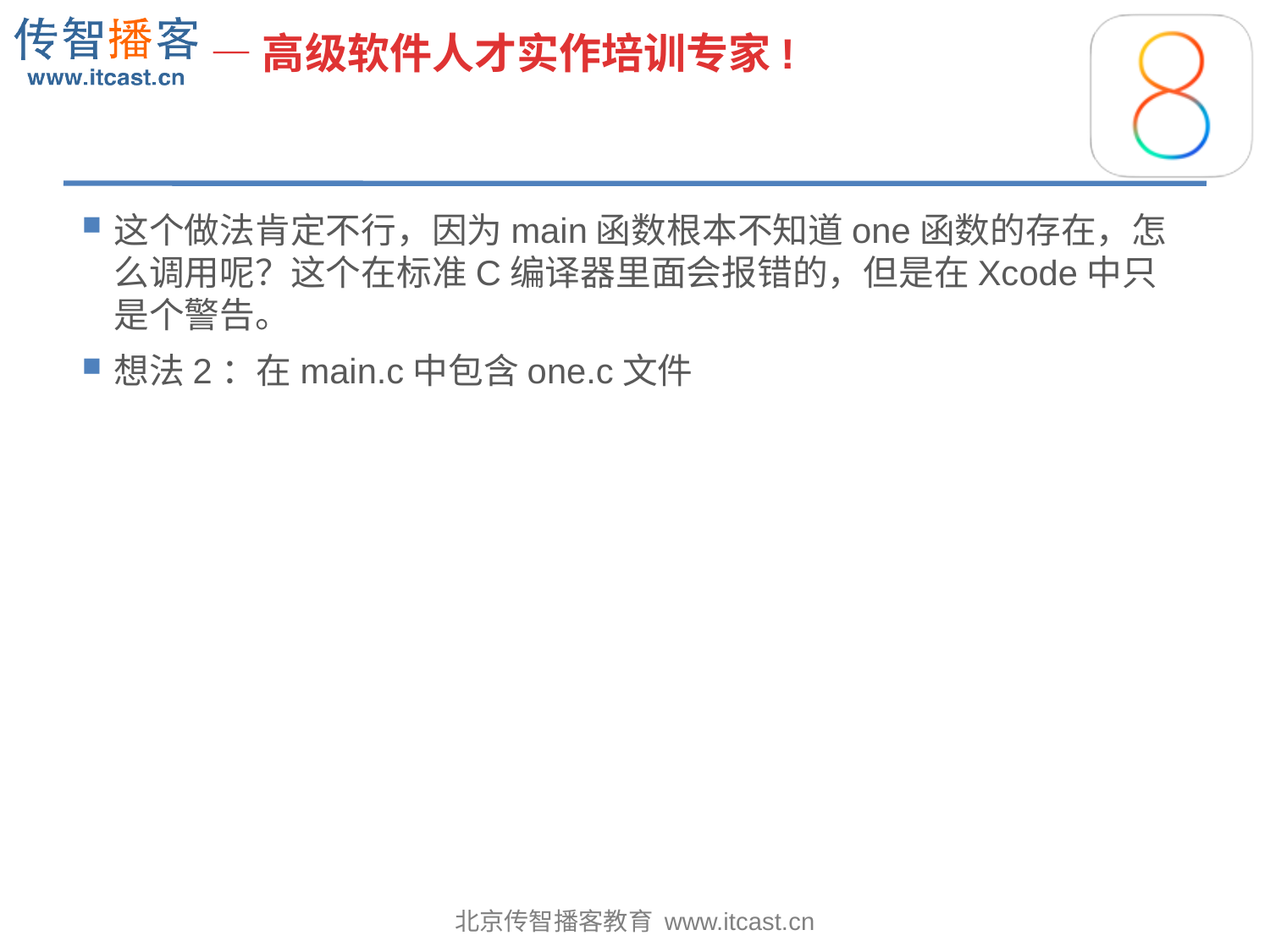

#
这个做法肯定不行，因为main函数根本不知道one函数的存在，怎么调用呢？这个在标准C编译器里面会报错的，但是在Xcode中只是个警告。
想法2：在main.c中包含one.c文件